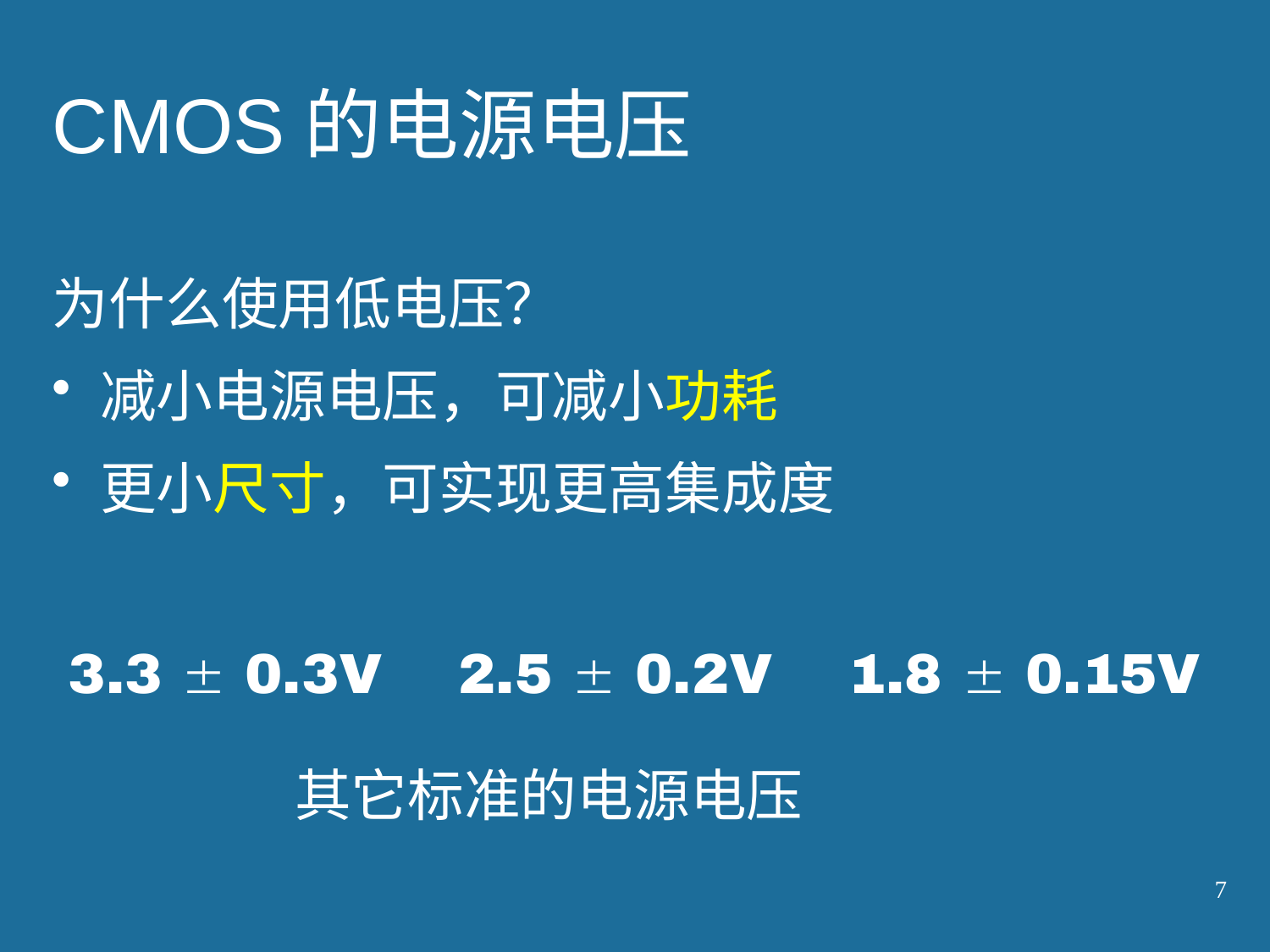

# CMOS的电源电压
为什么使用低电压？
减小电源电压，可减小功耗
更小尺寸，可实现更高集成度

3.3 ± 0.3V    2.5 ± 0.2V    1.8 ± 0.15V
其它标准的电源电压
7